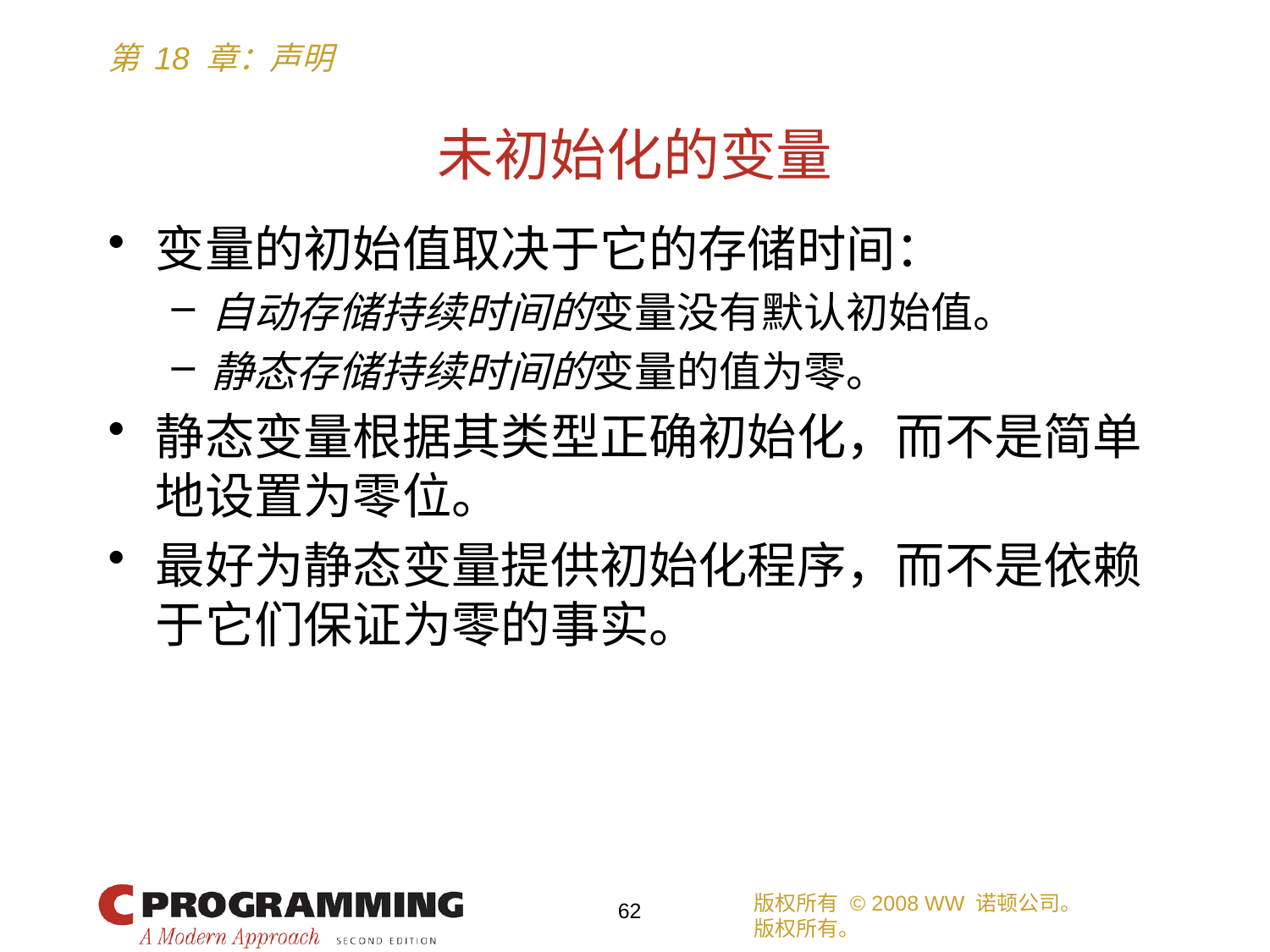

# 未初始化的变量
变量的初始值取决于它的存储时间：
自动存储持续时间的变量没有默认初始值。
静态存储持续时间的变量的值为零。
静态变量根据其类型正确初始化，而不是简单地设置为零位。
最好为静态变量提供初始化程序，而不是依赖于它们保证为零的事实。
版权所有 © 2008 WW 诺顿公司。
版权所有。
62